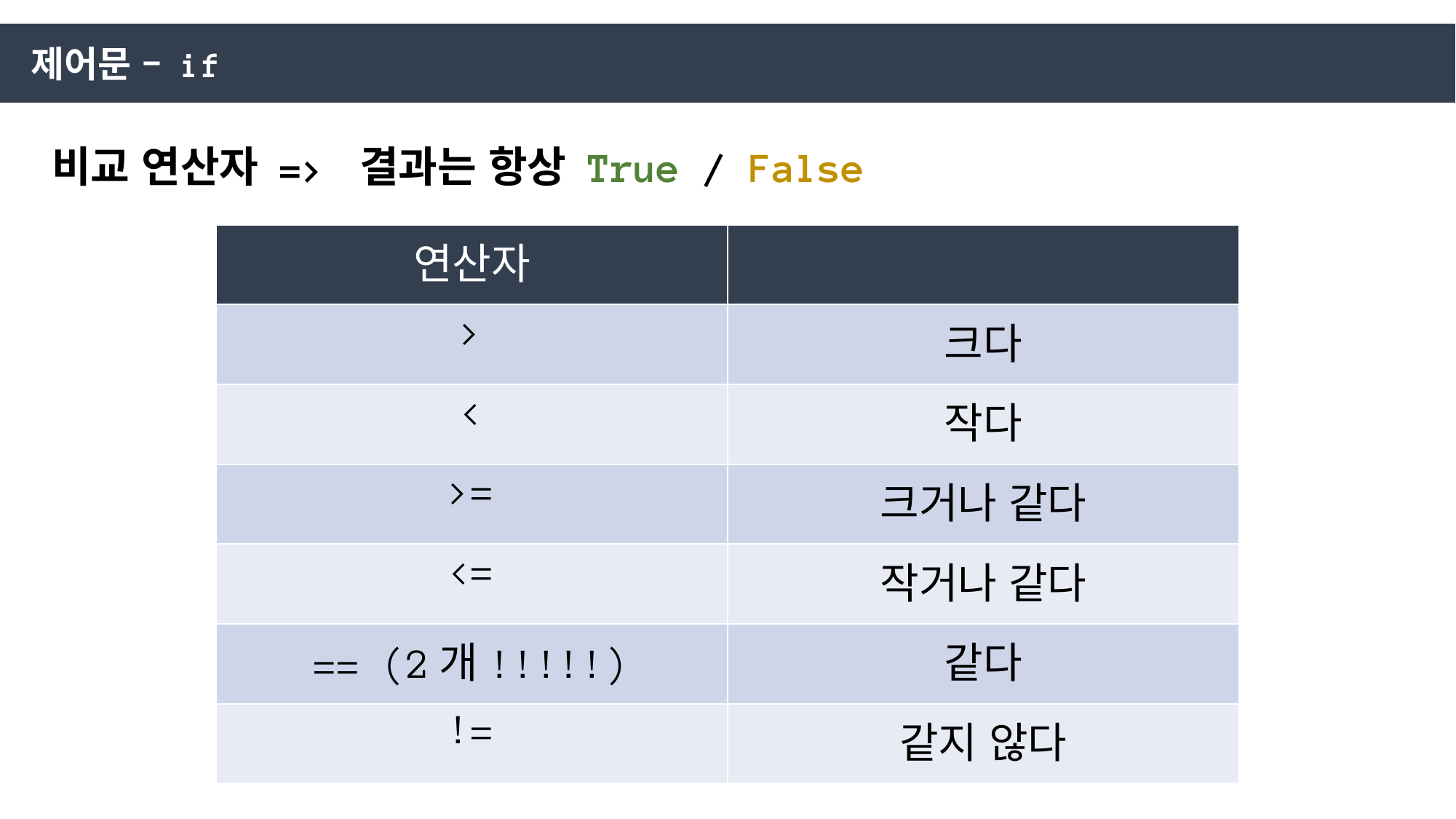

제어문 – if

비교 연산자 => 결과는 항상 True / False
| 연산자 |  |
| --- | --- |
| > | 크다 |
| < | 작다 |
| >= | 크거나 같다 |
| <= | 작거나 같다 |
| == (2개!!!!!) | 같다 |
| != | 같지 않다 |